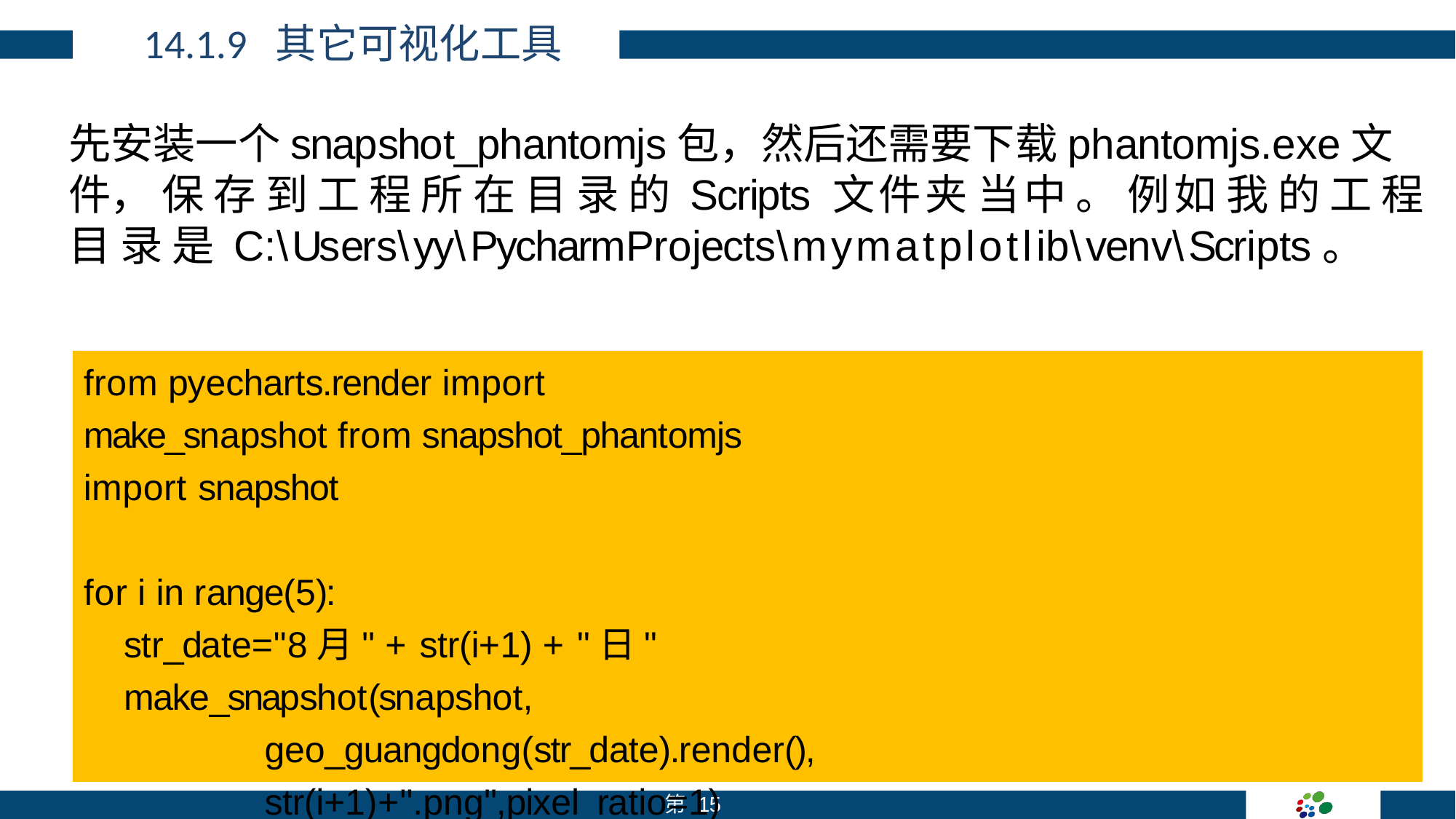

# 14.1.9  其它可视化工具
先安装一个snapshot_phantomjs包，然后还需要下载phantomjs.exe文件， 保 存 到 工 程 所 在 目 录 的 Scripts	文件夹 当中 。 例如 我 的 工 程 目 录 是 C:\Users\yy\PycharmProjects\mymatplotlib\venv\Scripts。

from pyecharts.render import make_snapshot from snapshot_phantomjs import snapshot

for i in range(5):

str_date="8月" + str(i+1) + "日"
make_snapshot(snapshot, geo_guangdong(str_date).render(), str(i+1)+".png",pixel_ratio=1)
第 15 页